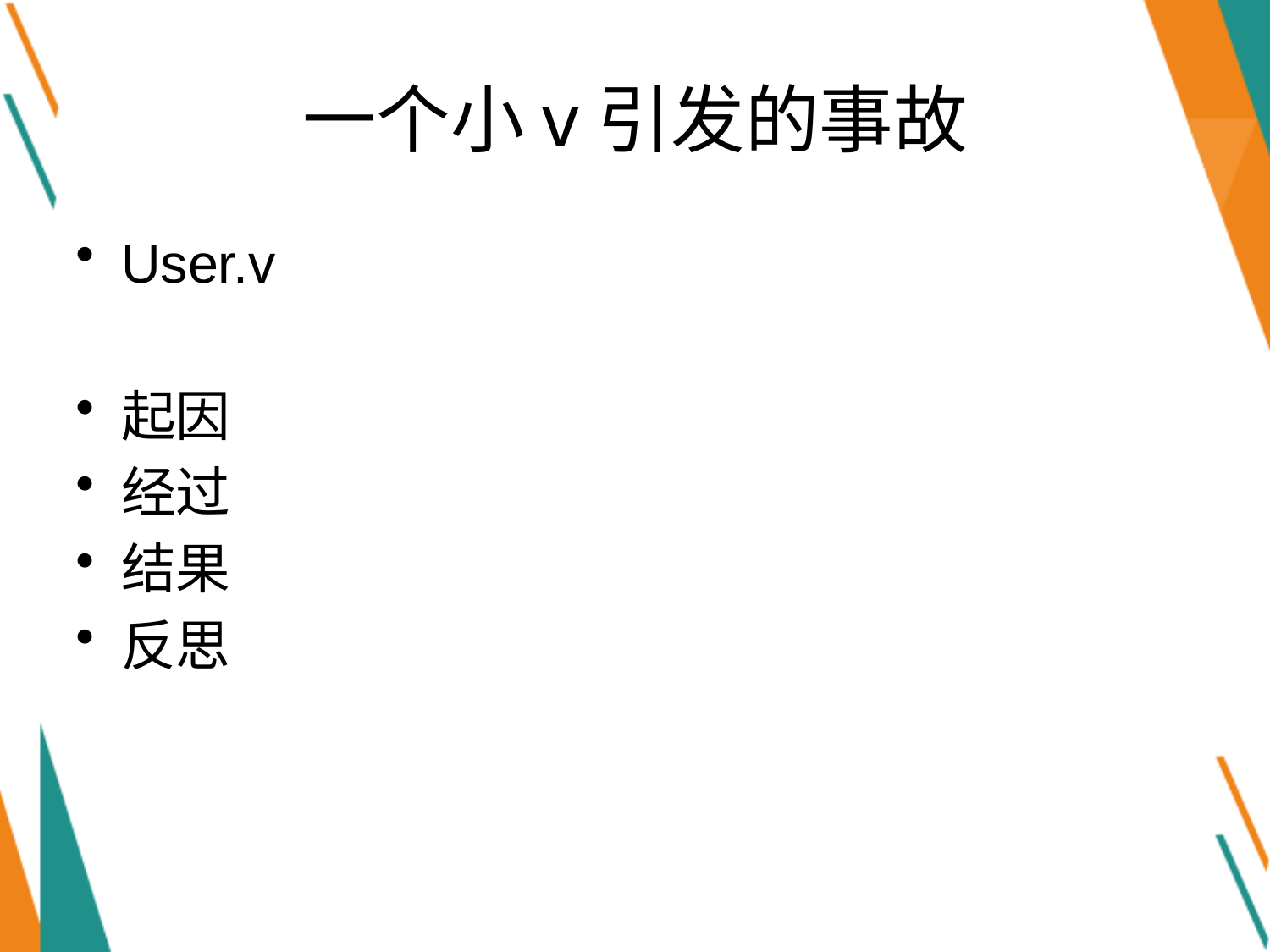

# 一个小v引发的事故
User.v

起因
经过
结果
反思